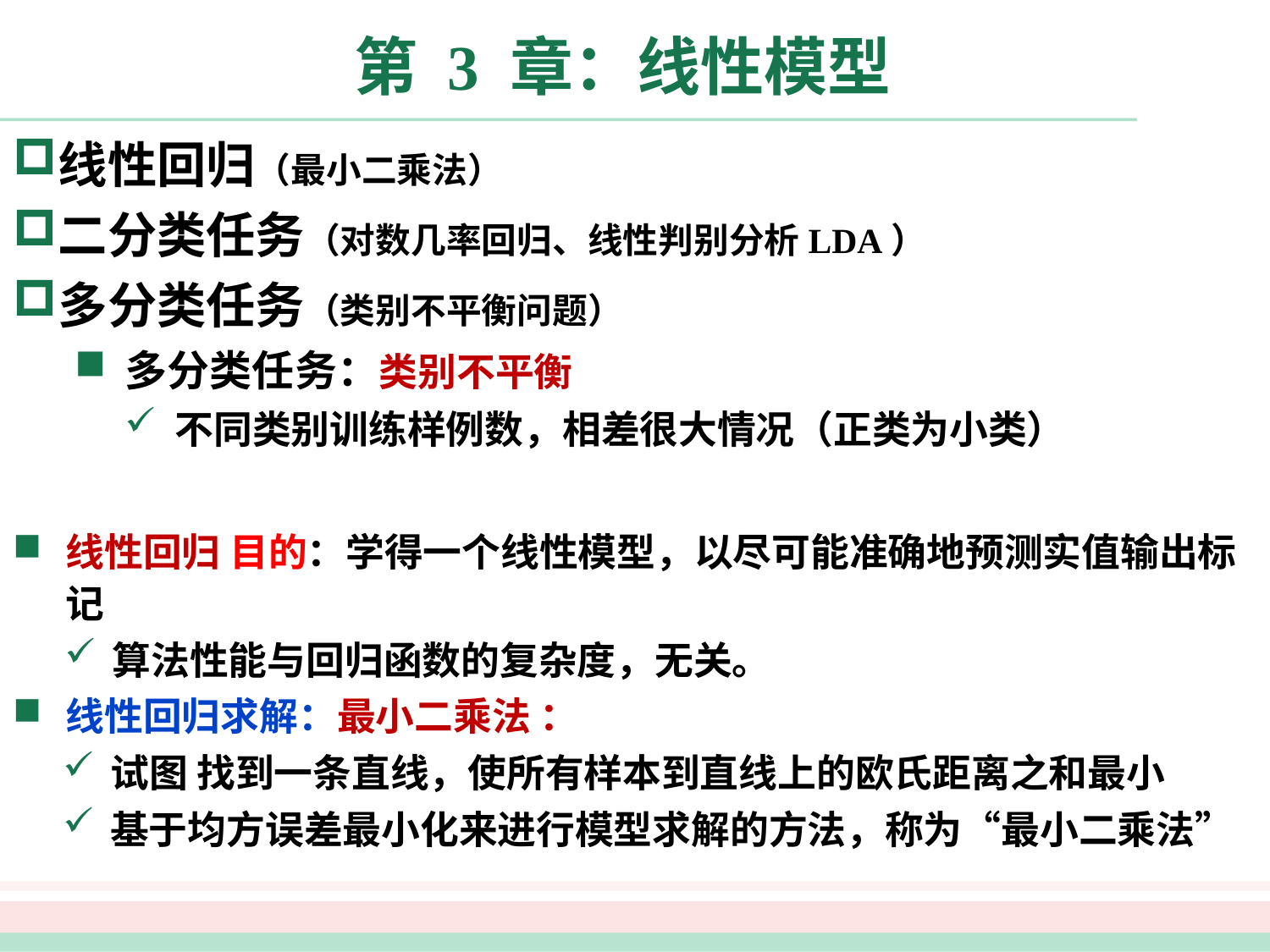

# 第 3 章：线性模型
线性回归（最小二乘法）
二分类任务（对数几率回归、线性判别分析LDA）
多分类任务（类别不平衡问题）
多分类任务：类别不平衡
不同类别训练样例数，相差很大情况（正类为小类）

线性回归 目的：学得一个线性模型，以尽可能准确地预测实值输出标记
算法性能与回归函数的复杂度，无关。
线性回归求解：最小二乘法 ：
试图 找到一条直线，使所有样本到直线上的欧氏距离之和最小
基于均方误差最小化来进行模型求解的方法，称为“最小二乘法”